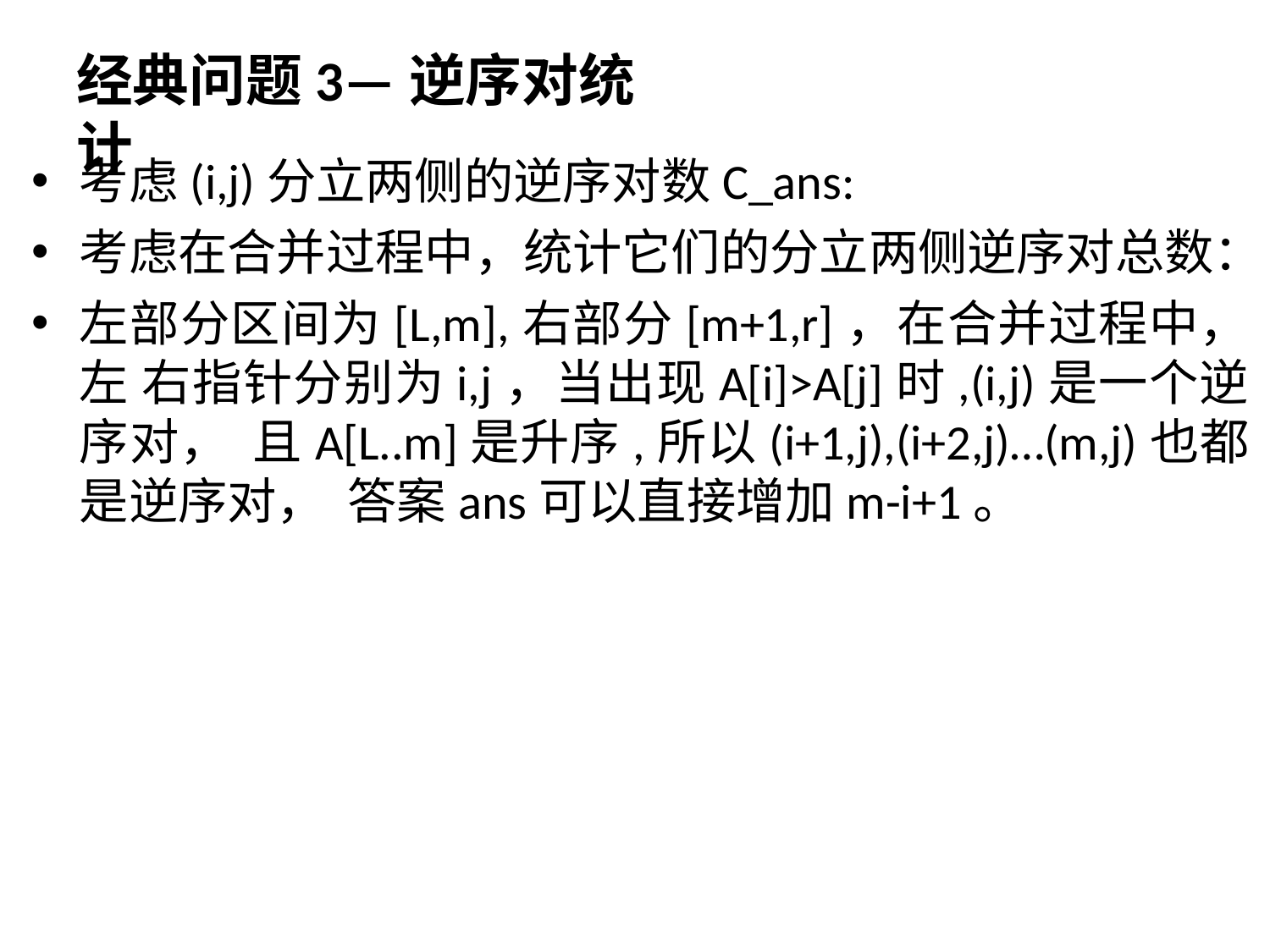

# 经典问题3—逆序对统计
考虑(i,j)分立两侧的逆序对数C_ans:
考虑在合并过程中，统计它们的分立两侧逆序对总数：
左部分区间为[L,m],右部分[m+1,r]，在合并过程中，左 右指针分别为i,j，当出现A[i]>A[j]时,(i,j)是一个逆序对，  且A[L..m]是升序,所以(i+1,j),(i+2,j)…(m,j)也都是逆序对，  答案ans可以直接增加m-i+1。